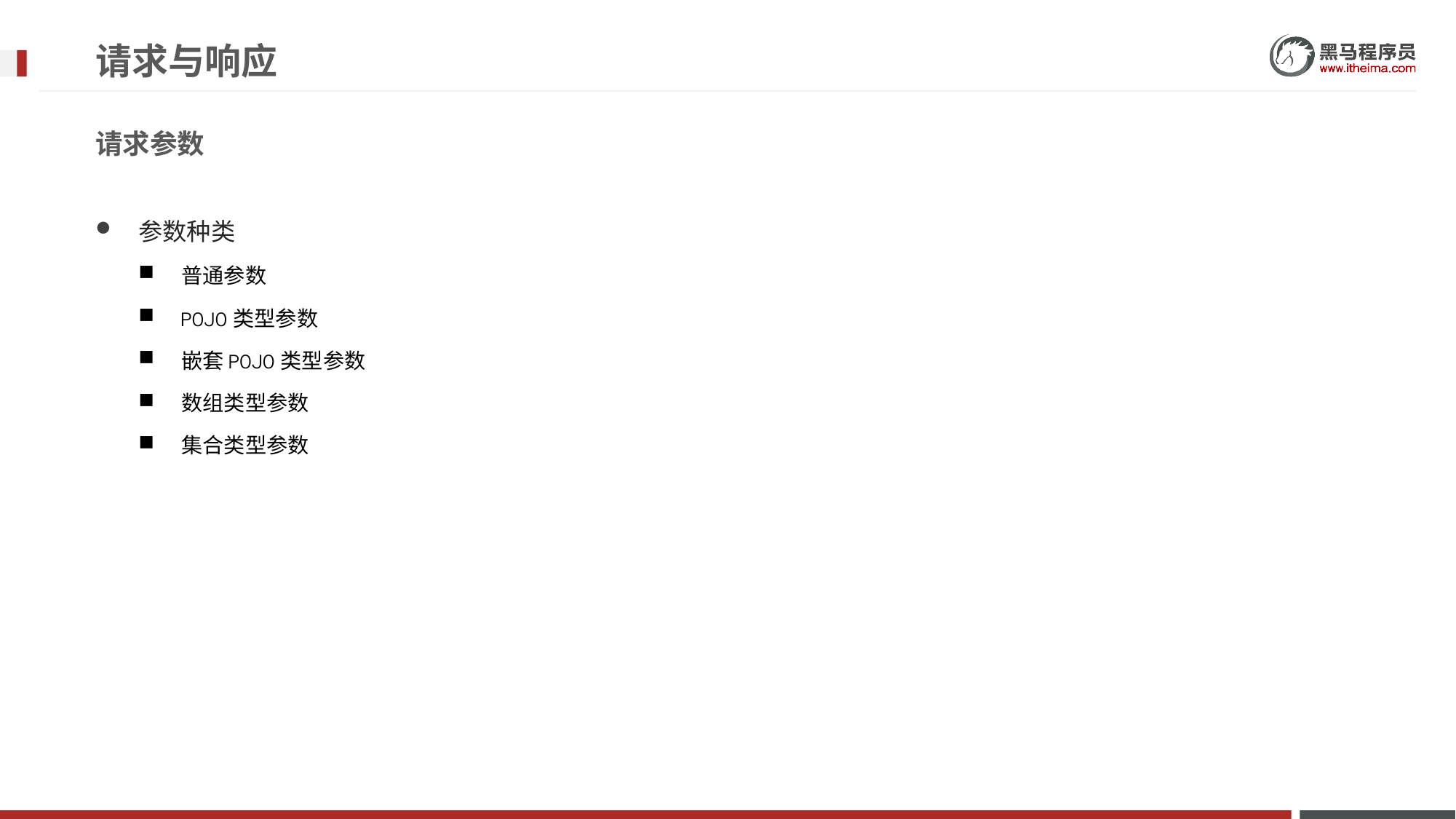

# 请求与响应
请求参数
参数种类
普通参数
POJO类型参数
嵌套POJO类型参数
数组类型参数
集合类型参数